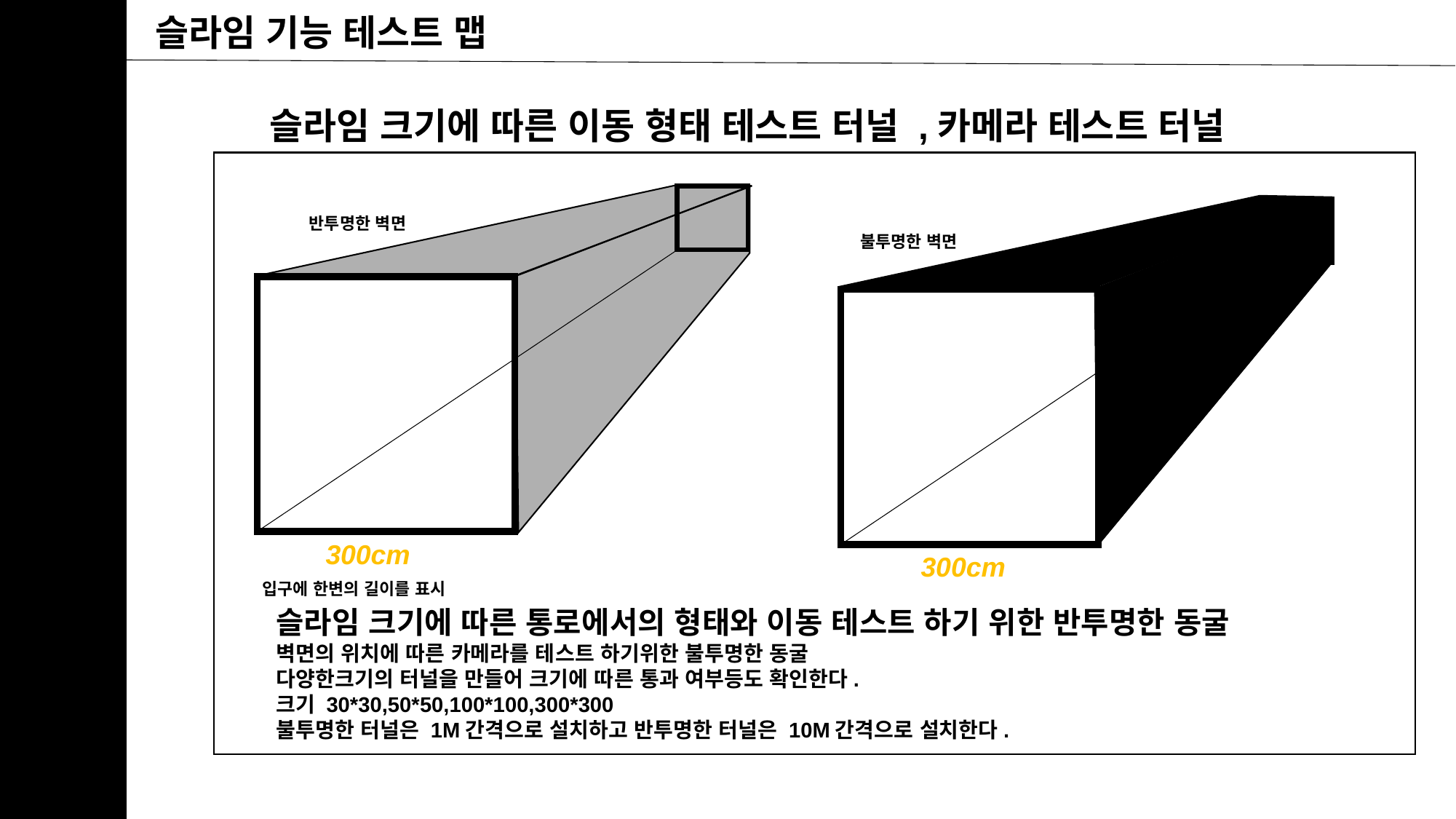

슬라임 기능 테스트 맵
슬라임 크기에 따른 이동 형태 테스트 터널 ,카메라 테스트 터널

반투명한 벽면
불투명한 벽면

300cm
300cm
입구에 한변의 길이를 표시
슬라임 크기에 따른 통로에서의 형태와 이동 테스트 하기 위한 반투명한 동굴
벽면의 위치에 따른 카메라를 테스트 하기위한 불투명한 동굴
다양한크기의 터널을 만들어 크기에 따른 통과 여부등도 확인한다.
크기 30*30,50*50,100*100,300*300
불투명한 터널은 1M간격으로 설치하고 반투명한 터널은 10M간격으로 설치한다.